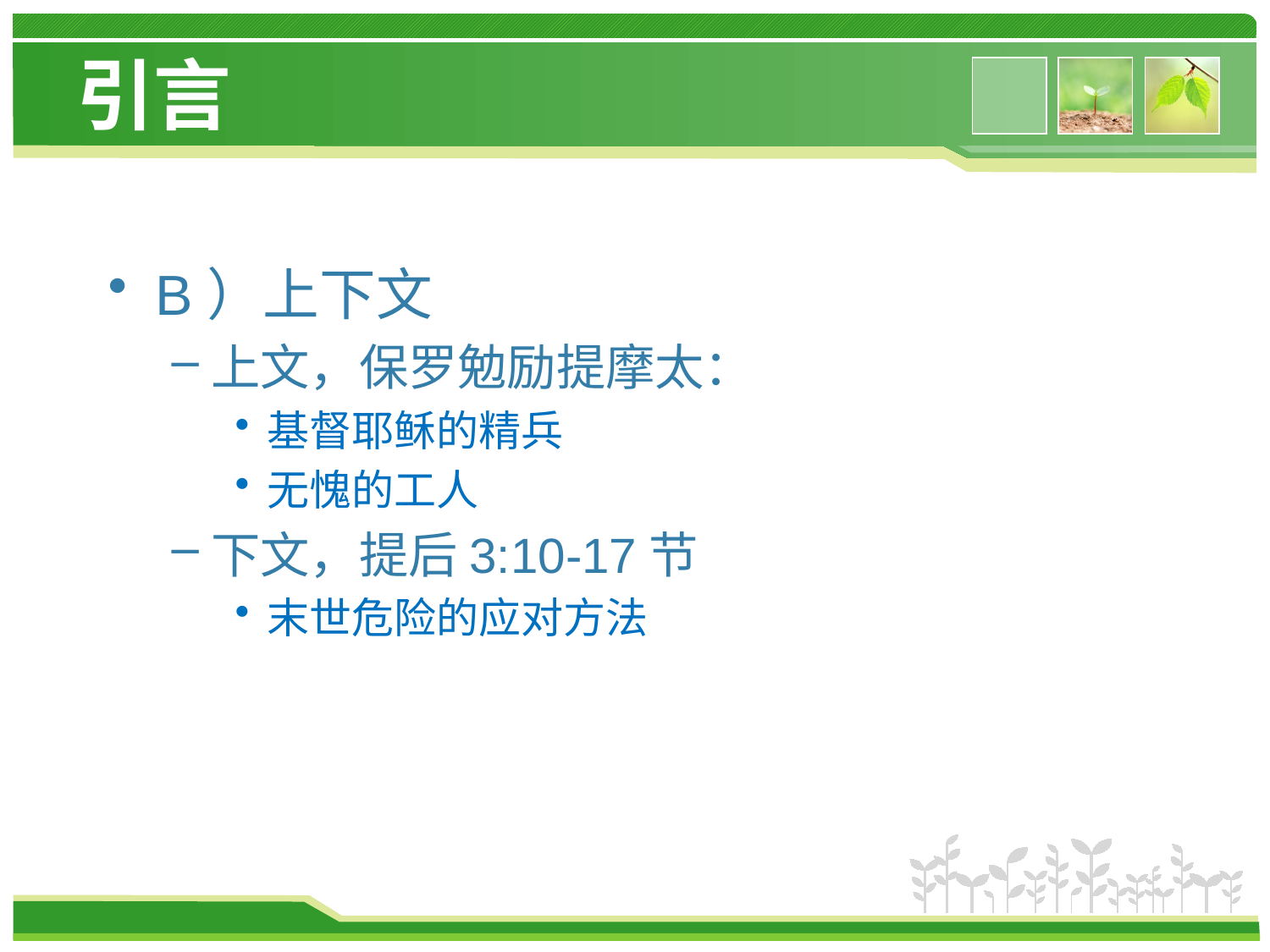

# 引言
B）上下文
上文，保罗勉励提摩太：
基督耶稣的精兵
无愧的工人
下文，提后3:10-17节
末世危险的应对方法